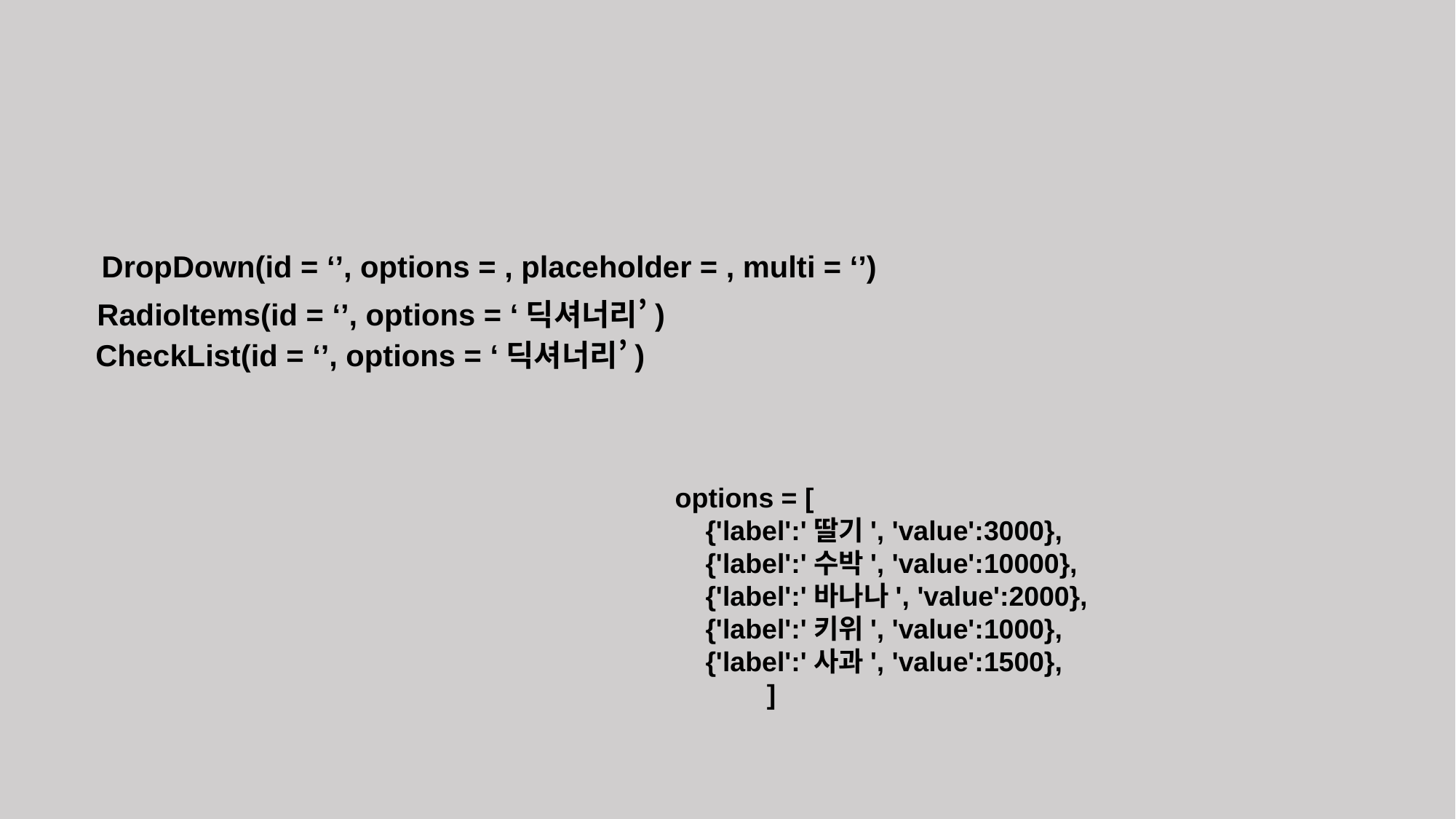

DropDown(id = ‘’, options = , placeholder = , multi = ‘’)
RadioItems(id = ‘’, options = ‘딕셔너리’)
CheckList(id = ‘’, options = ‘딕셔너리’)
options = [
    {'label':'딸기', 'value':3000},
    {'label':'수박', 'value':10000},
    {'label':'바나나', 'value':2000},
    {'label':'키위', 'value':1000},
    {'label':'사과', 'value':1500},
            ]